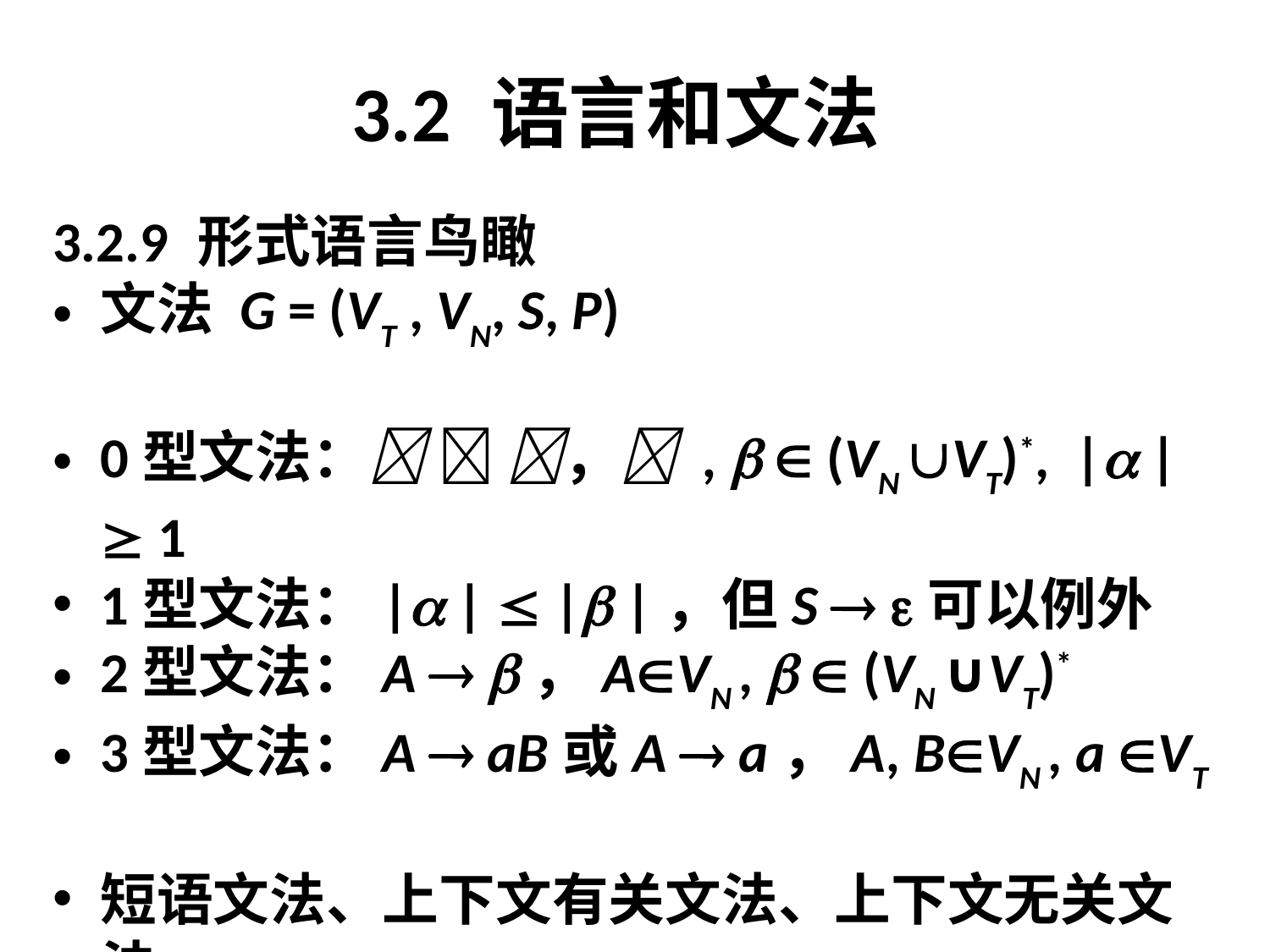

# 3.2 语言和文法
3.2.9 形式语言鸟瞰
文法 G = (VT , VN, S, P)

0型文法：α → β，α , β ∈ (VN ∪VT)*,  |α | ≥ 1
1型文法：|α | ≤ |β |，但S → ε可以例外
2型文法：A → β，A∈VN , β ∈ (VN ∪VT)*
3型文法：A → aB或A → a，A, B∈VN , a ∈VT

短语文法、上下文有关文法、上下文无关文法